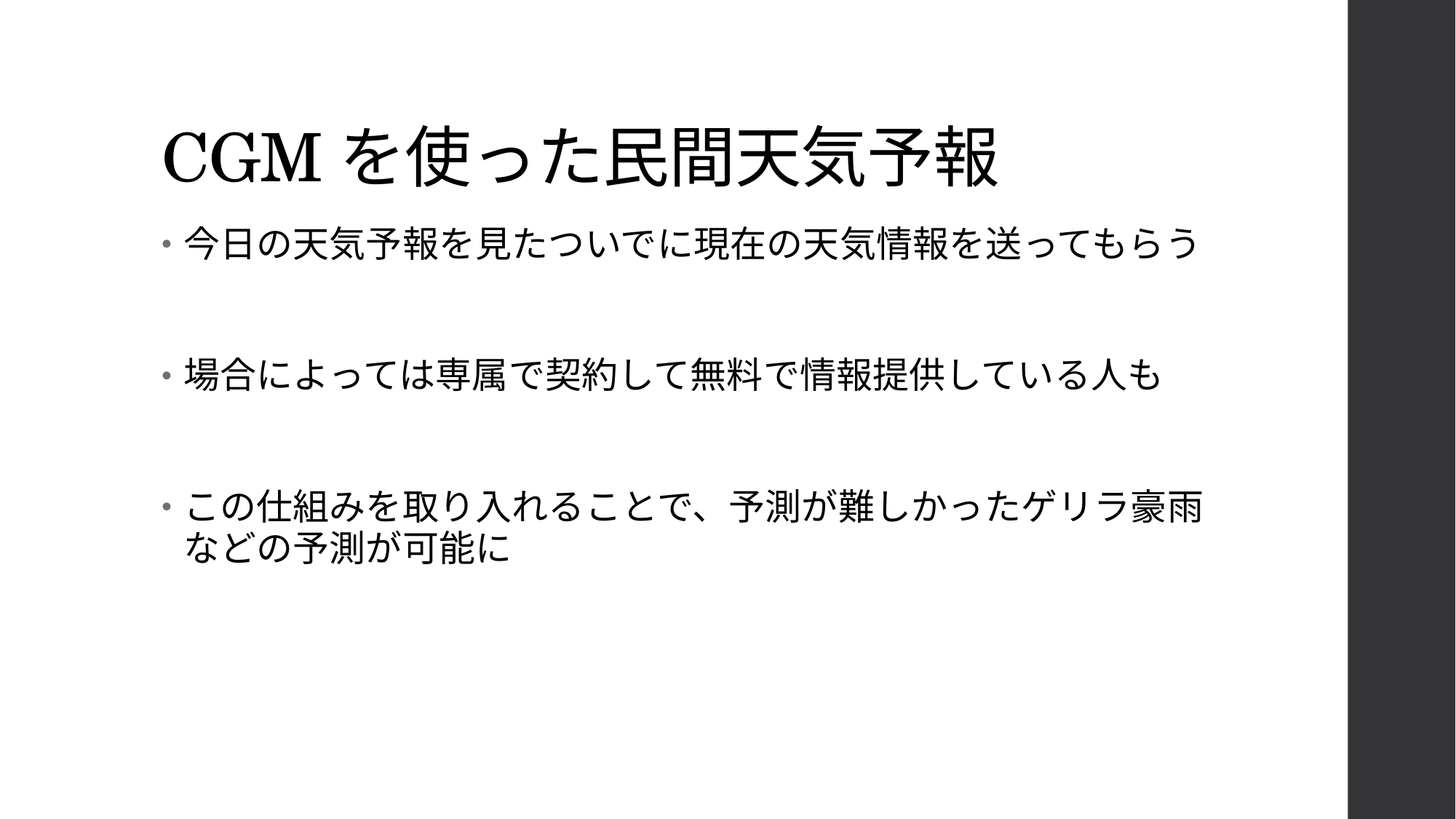

# CGMを使った民間天気予報
今日の天気予報を見たついでに現在の天気情報を送ってもらう

場合によっては専属で契約して無料で情報提供している人も

この仕組みを取り入れることで、予測が難しかったゲリラ豪雨などの予測が可能に